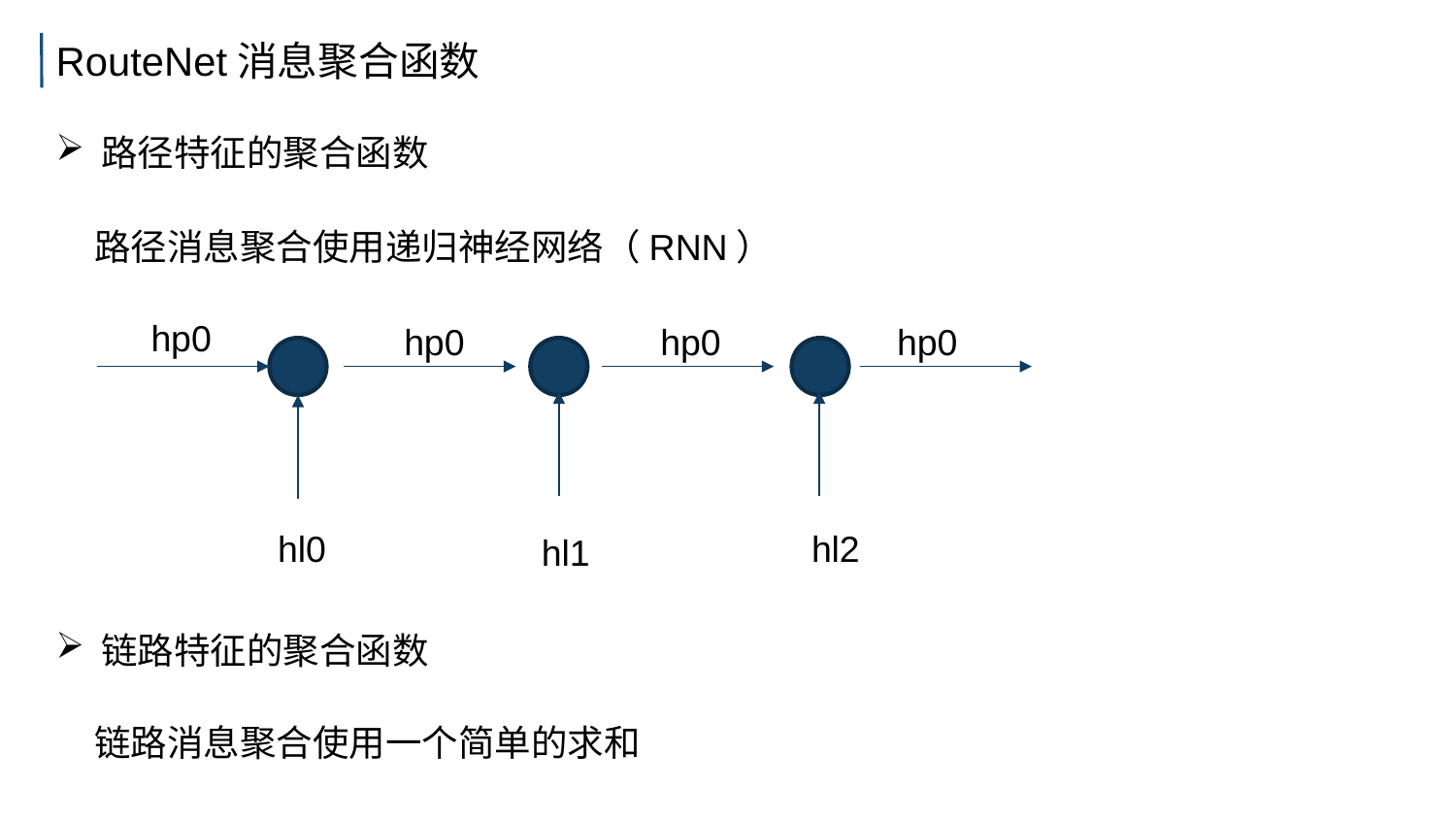

RouteNet消息聚合函数
路径特征的聚合函数
路径消息聚合使用递归神经网络（RNN）
hp0
hp0
hp0
hp0

hl0
hl2
hl1
链路特征的聚合函数
链路消息聚合使用一个简单的求和